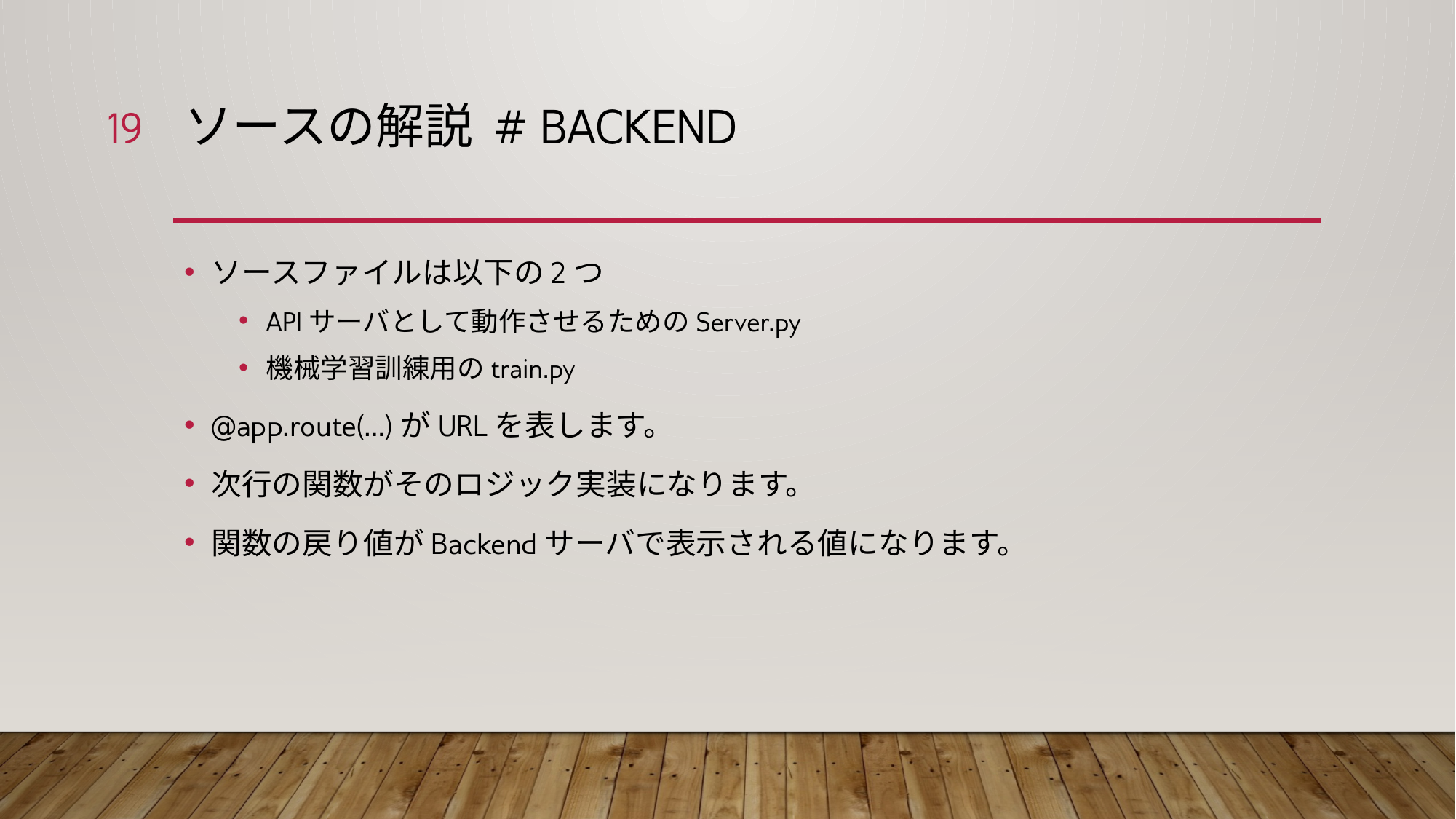

19
# ソースの解説 # backend
ソースファイルは以下の2つ
APIサーバとして動作させるためのServer.py
機械学習訓練用のtrain.py
@app.route(…)がURLを表します。
次行の関数がそのロジック実装になります。
関数の戻り値がBackendサーバで表示される値になります。